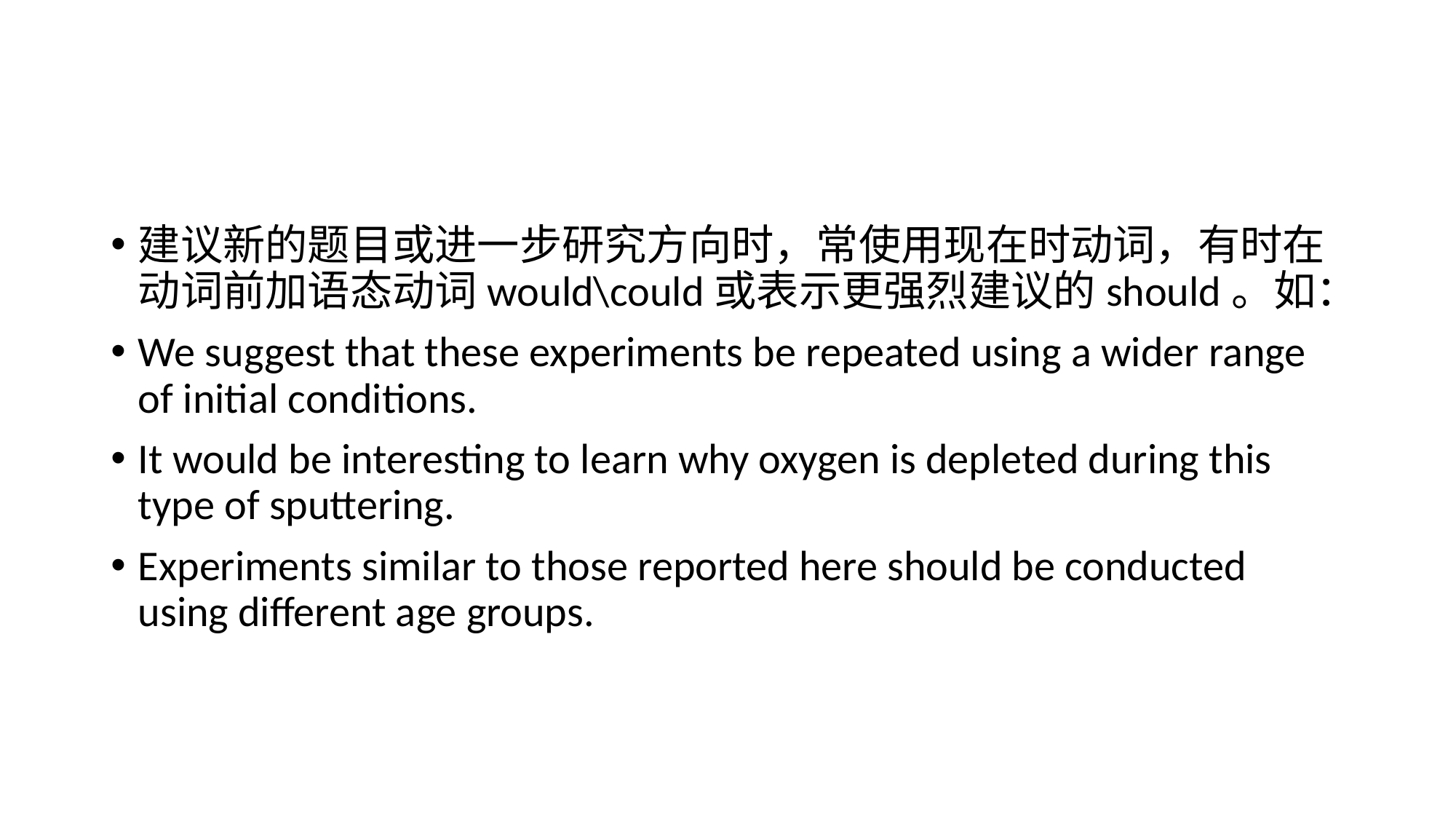

#
建议新的题目或进一步研究方向时，常使用现在时动词，有时在动词前加语态动词would\could或表示更强烈建议的should。如：
We suggest that these experiments be repeated using a wider range of initial conditions.
It would be interesting to learn why oxygen is depleted during this type of sputtering.
Experiments similar to those reported here should be conducted using different age groups.